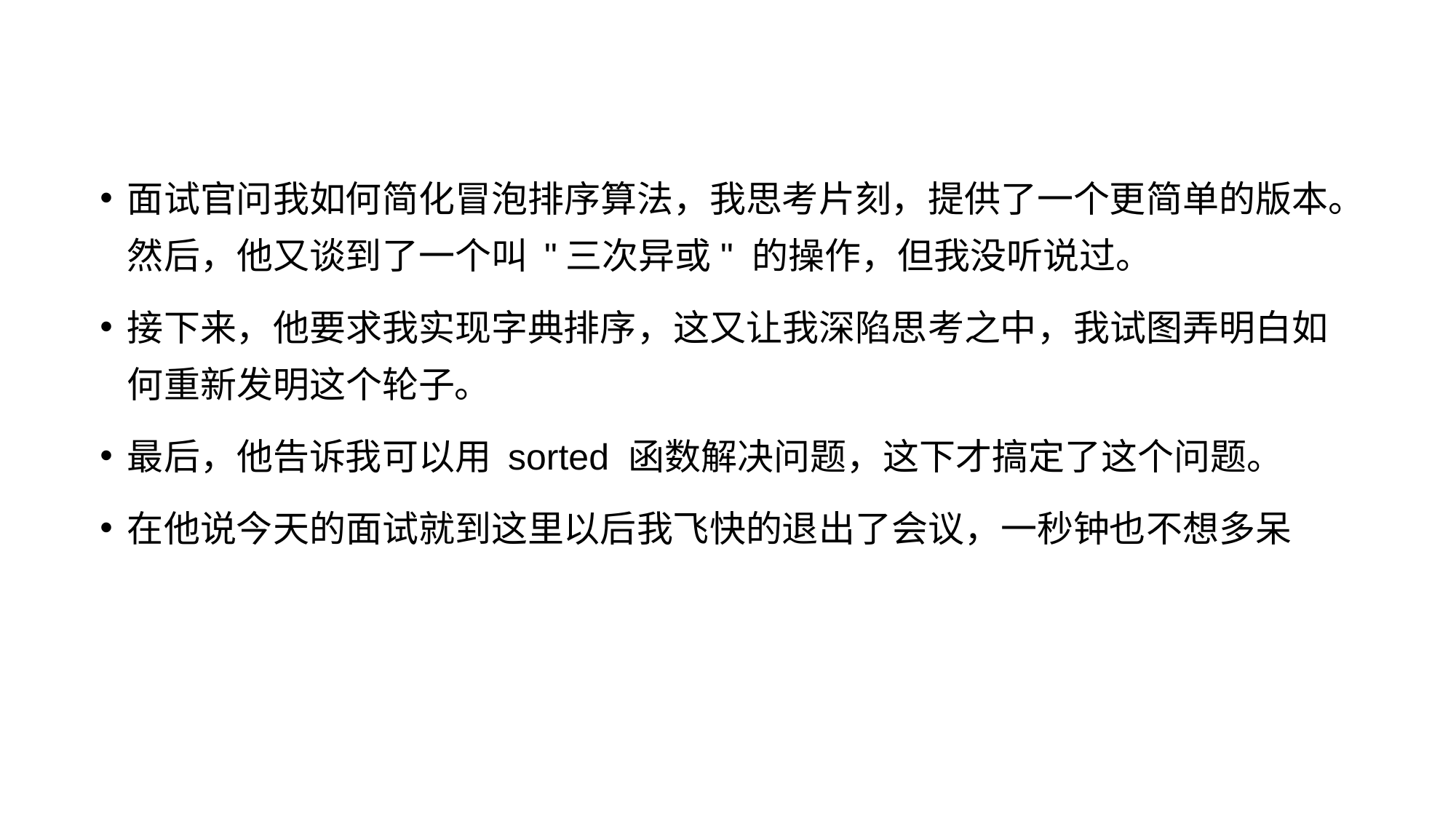

#
面试官问我如何简化冒泡排序算法，我思考片刻，提供了一个更简单的版本。然后，他又谈到了一个叫 "三次异或" 的操作，但我没听说过。
接下来，他要求我实现字典排序，这又让我深陷思考之中，我试图弄明白如何重新发明这个轮子。
最后，他告诉我可以用 sorted 函数解决问题，这下才搞定了这个问题。
在他说今天的面试就到这里以后我飞快的退出了会议，一秒钟也不想多呆